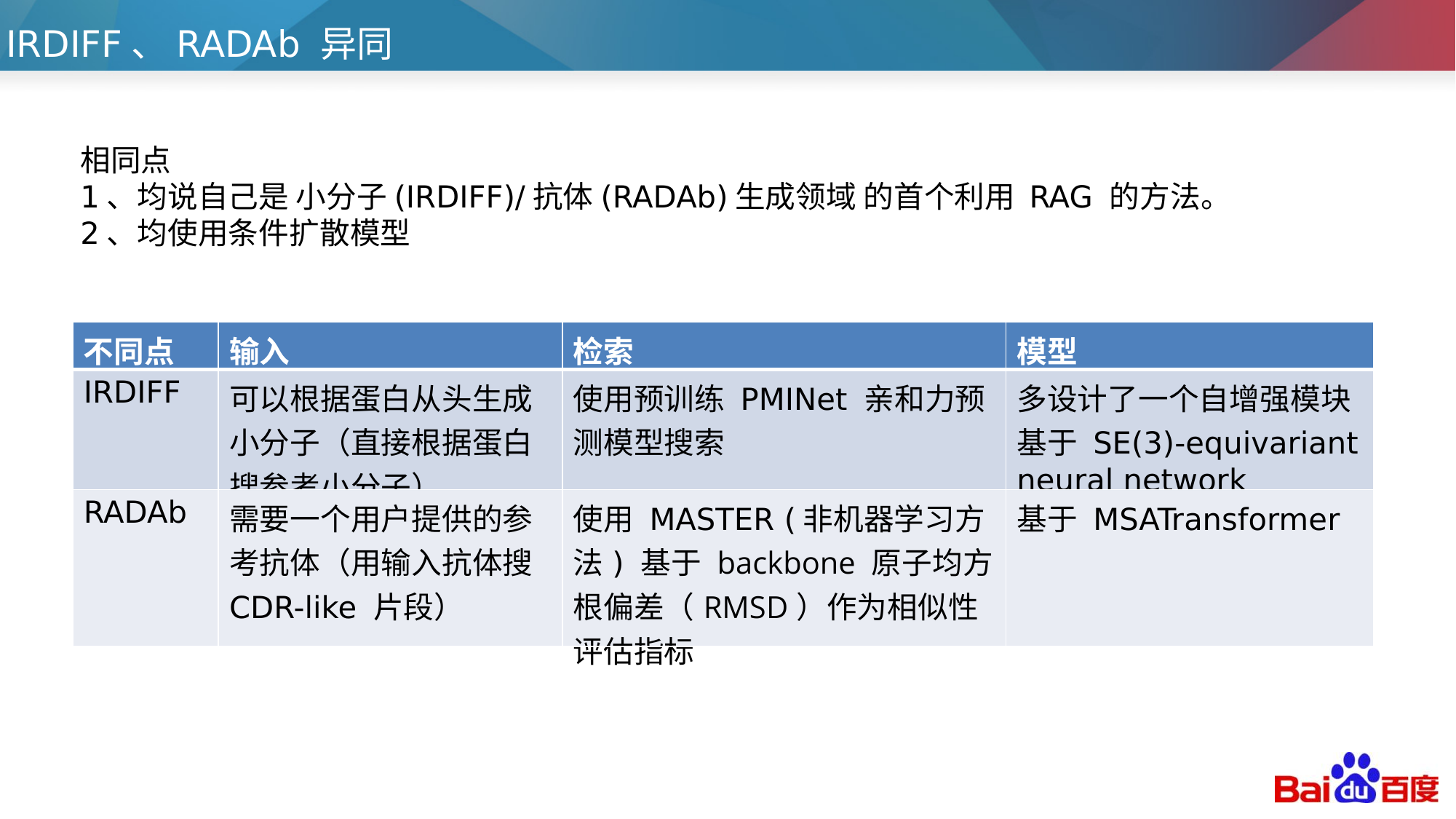

IRDIFF、RADAb 异同
相同点
1、均说自己是 小分子(IRDIFF)/抗体(RADAb)生成领域 的首个利用 RAG 的方法。
2、均使用条件扩散模型
| 不同点 | 输入 | 检索 | 模型 |
| --- | --- | --- | --- |
| IRDIFF | 可以根据蛋白从头生成小分子（直接根据蛋白搜参考小分子） | 使用预训练 PMINet 亲和力预测模型搜索 | 多设计了一个自增强模块 基于 SE(3)-equivariant neural network |
| RADAb | 需要一个用户提供的参考抗体（用输入抗体搜 CDR-like 片段） | 使用 MASTER (非机器学习方法) 基于 backbone 原子均方根偏差（RMSD）作为相似性评估指标 | 基于 MSATransformer |